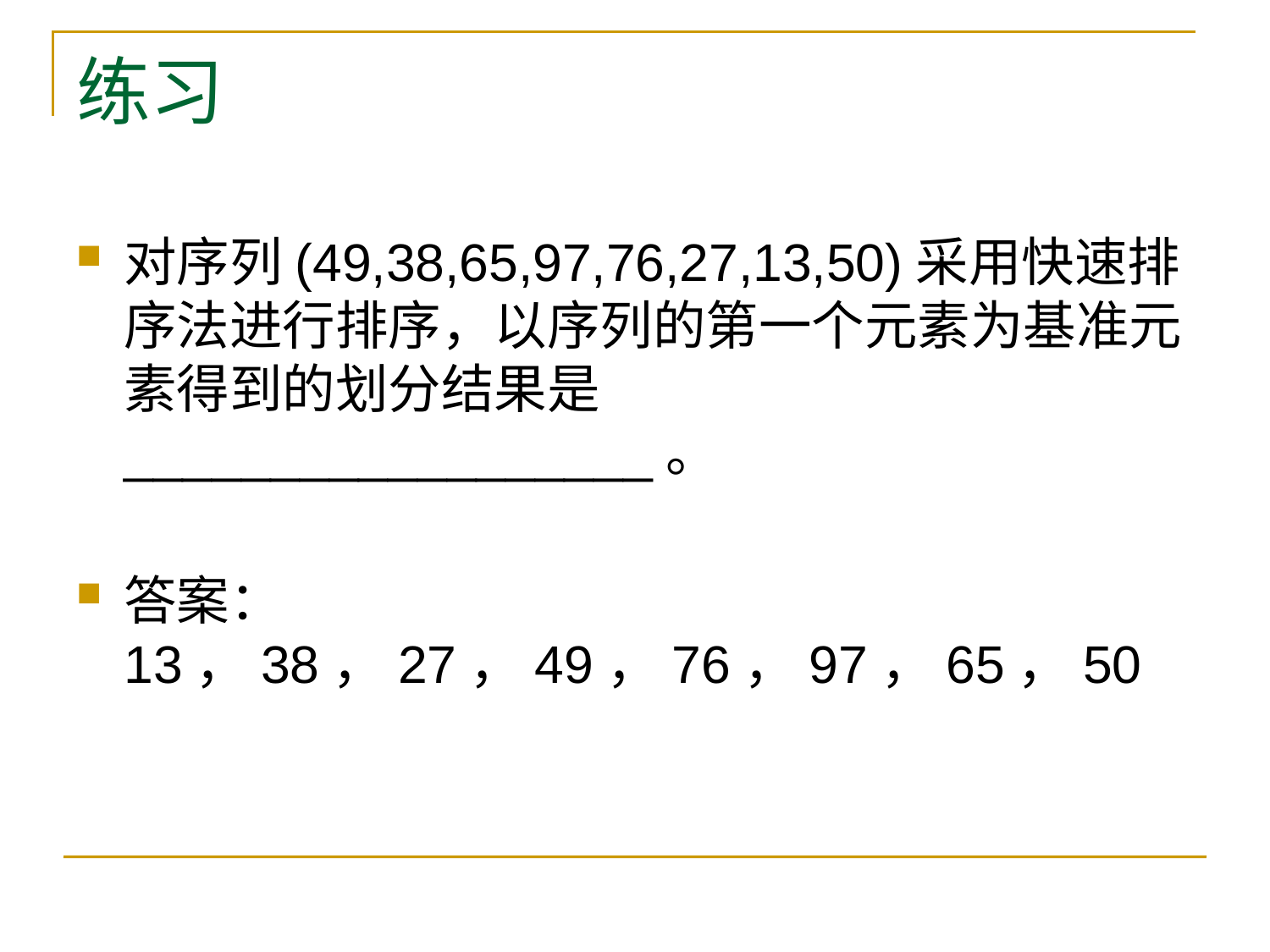

# 练习
对序列(49,38,65,97,76,27,13,50)采用快速排序法进行排序，以序列的第一个元素为基准元素得到的划分结果是__________________。

答案：13，38，27，49，76，97，65，50